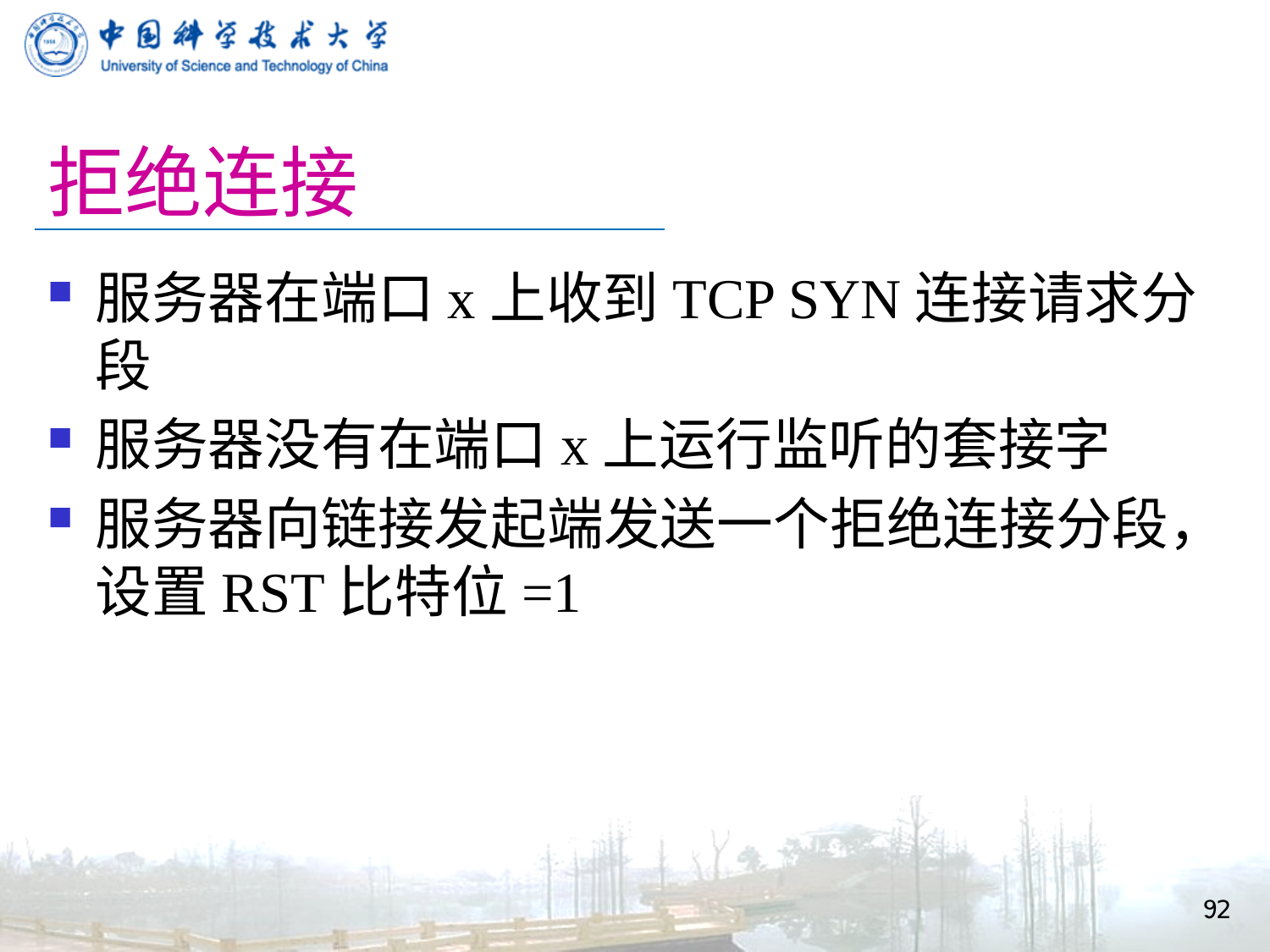

# 拒绝连接
服务器在端口x上收到TCP SYN连接请求分段
服务器没有在端口x上运行监听的套接字
服务器向链接发起端发送一个拒绝连接分段，设置RST比特位=1
92